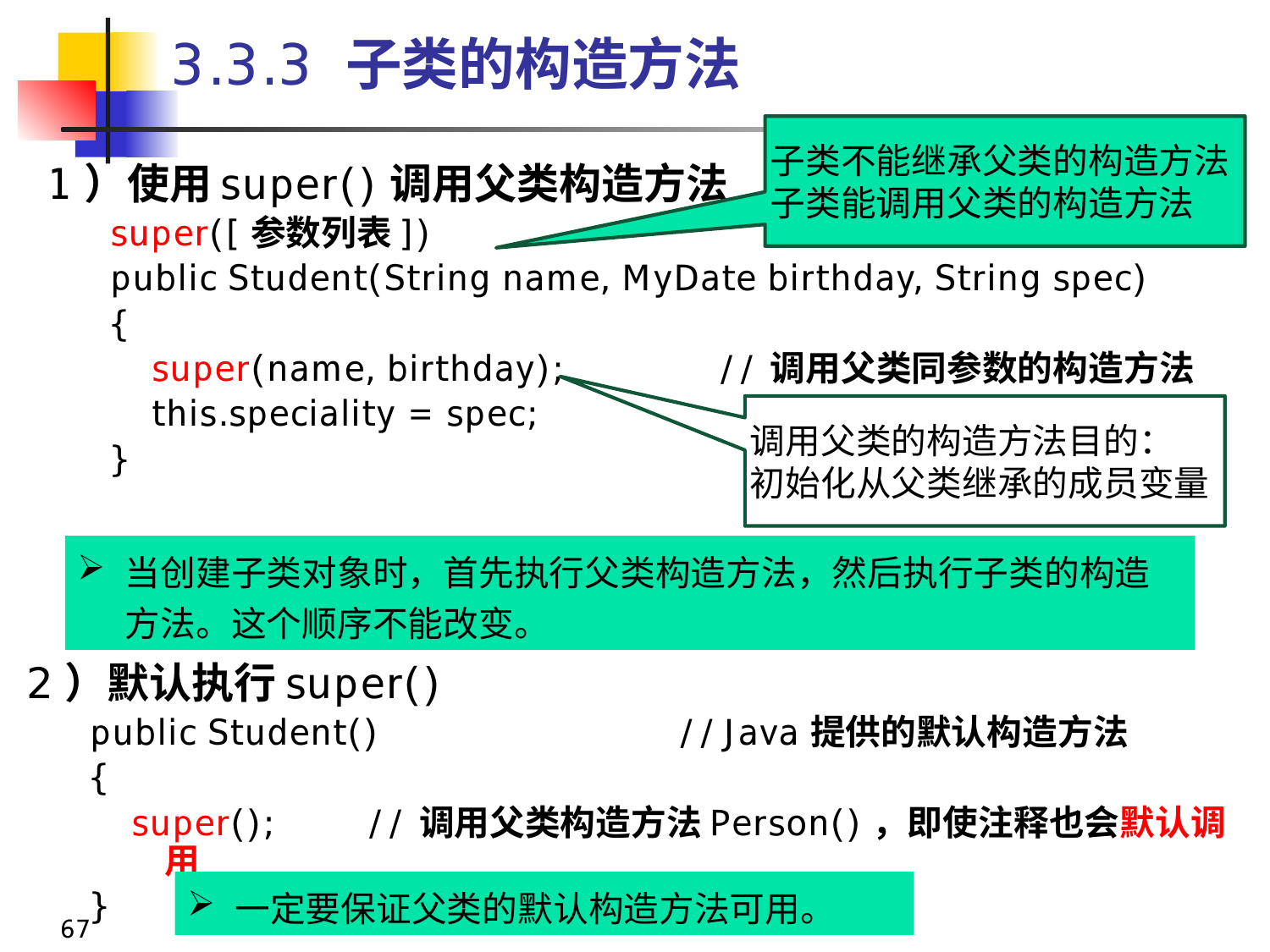

# 3.3.3 子类的构造方法
子类不能继承父类的构造方法
子类能调用父类的构造方法
1）使用super()调用父类构造方法
super([参数列表])
public Student(String name, MyDate birthday, String spec)
{
    super(name, birthday);               //调用父类同参数的构造方法
    this.speciality = spec;
}

调用父类的构造方法目的：
初始化从父类继承的成员变量
当创建子类对象时，首先执行父类构造方法，然后执行子类的构造方法。这个顺序不能改变。
2）默认执行super()
public Student()                             //Java提供的默认构造方法
{
    super();         //调用父类构造方法Person()，即使注释也会默认调用
}
一定要保证父类的默认构造方法可用。
67